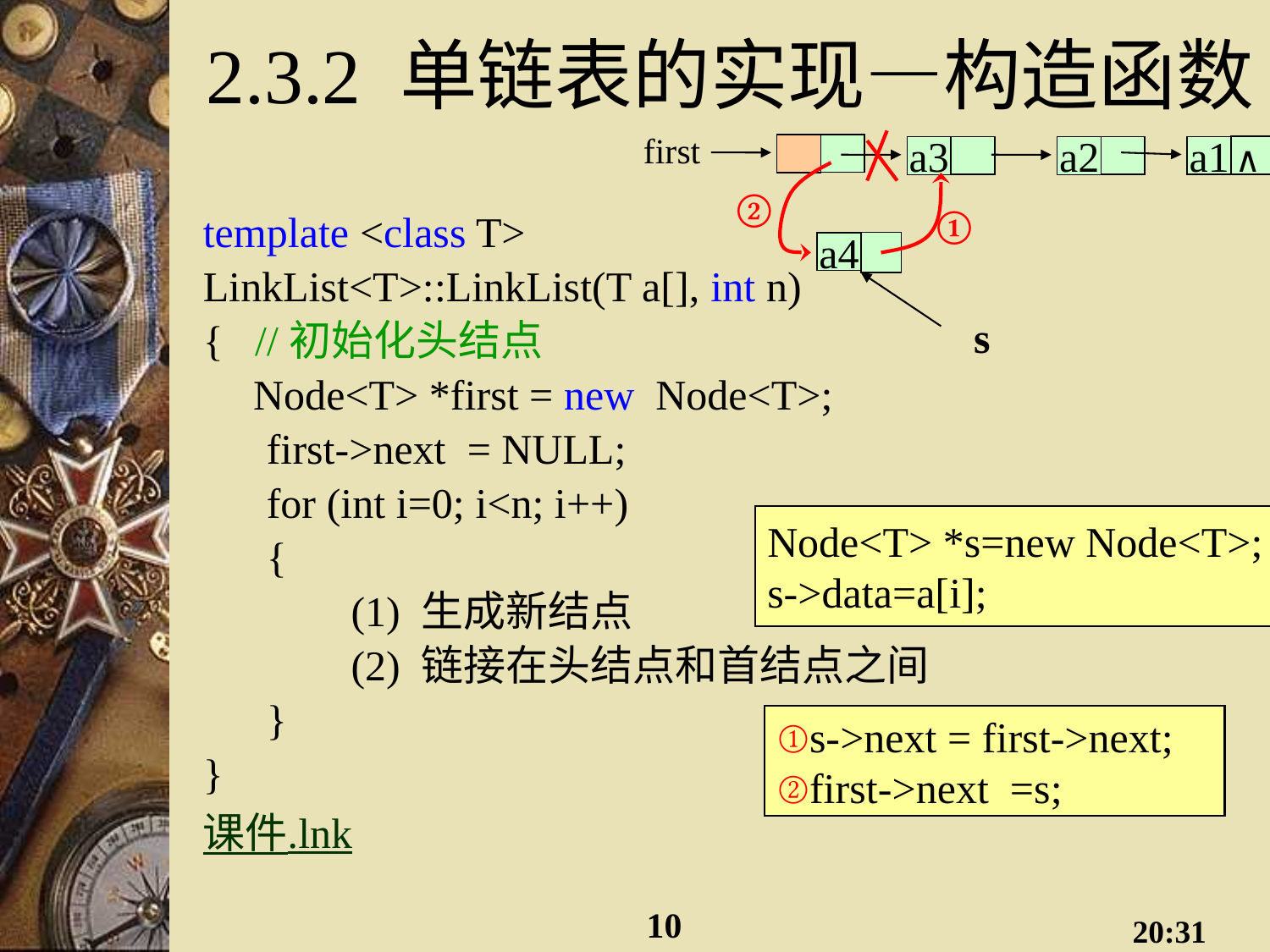

# 2.3.2 单链表的实现—构造函数
first

∧

a1
a3
a2

a4

s

②
①
template <class T>
LinkList<T>::LinkList(T a[], int n)
{   //初始化头结点
	 Node<T> *first = new  Node<T>;
      first->next  = NULL;
      for (int i=0; i<n; i++)
      {
              (1) 生成新结点
              (2) 链接在头结点和首结点之间
      }
}
课件.lnk
Node<T> *s=new Node<T>;
s->data=a[i];
①s->next = first->next;
②first->next  =s;